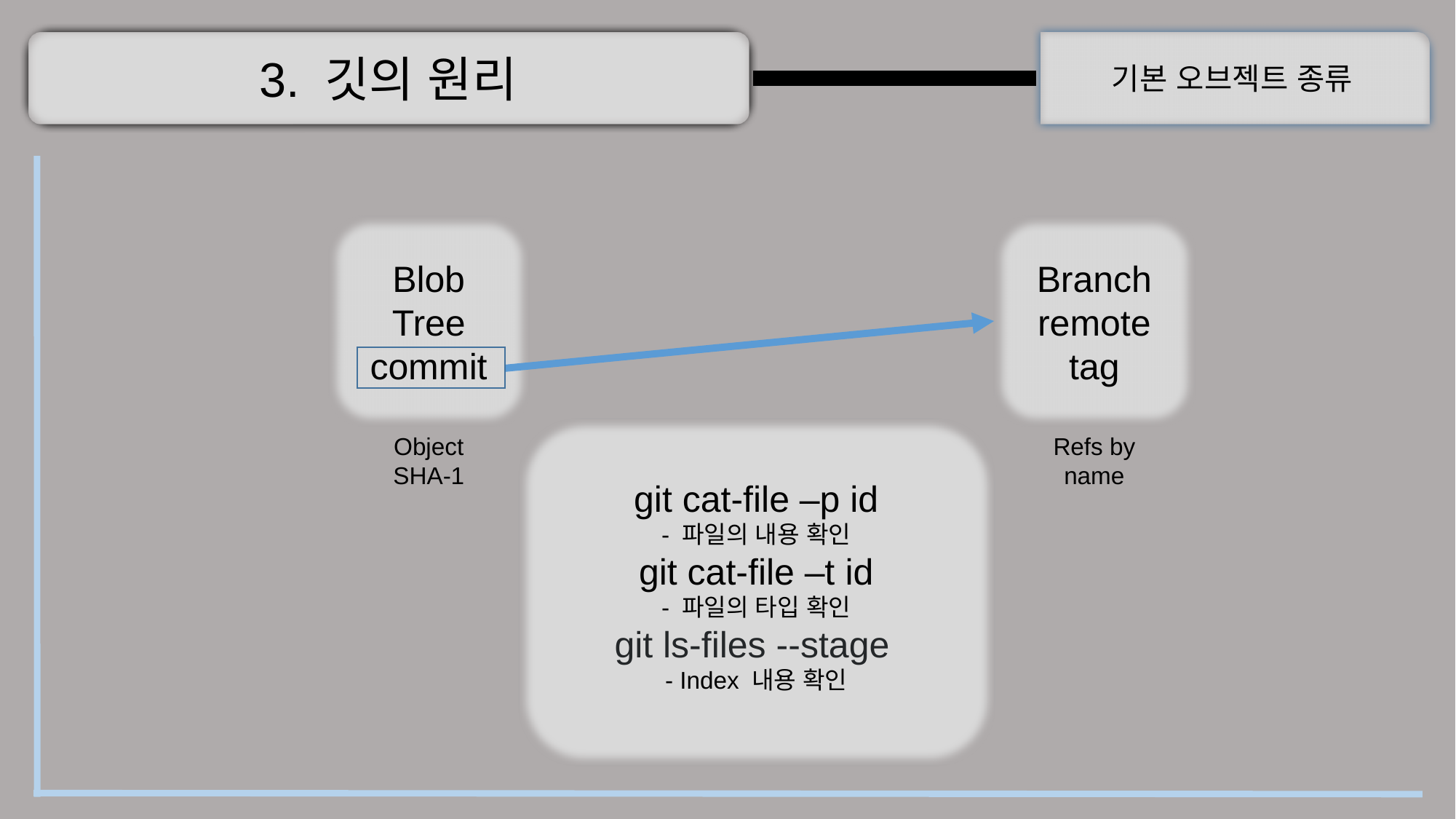

3. 깃의 원리
기본 오브젝트 종류
Blob
Tree
commit
Object
SHA-1
Branch
remote
tag
Refs by
name

git cat-file –p id
- 파일의 내용 확인
git cat-file –t id
- 파일의 타입 확인
git ls-files --stage
- Index 내용 확인